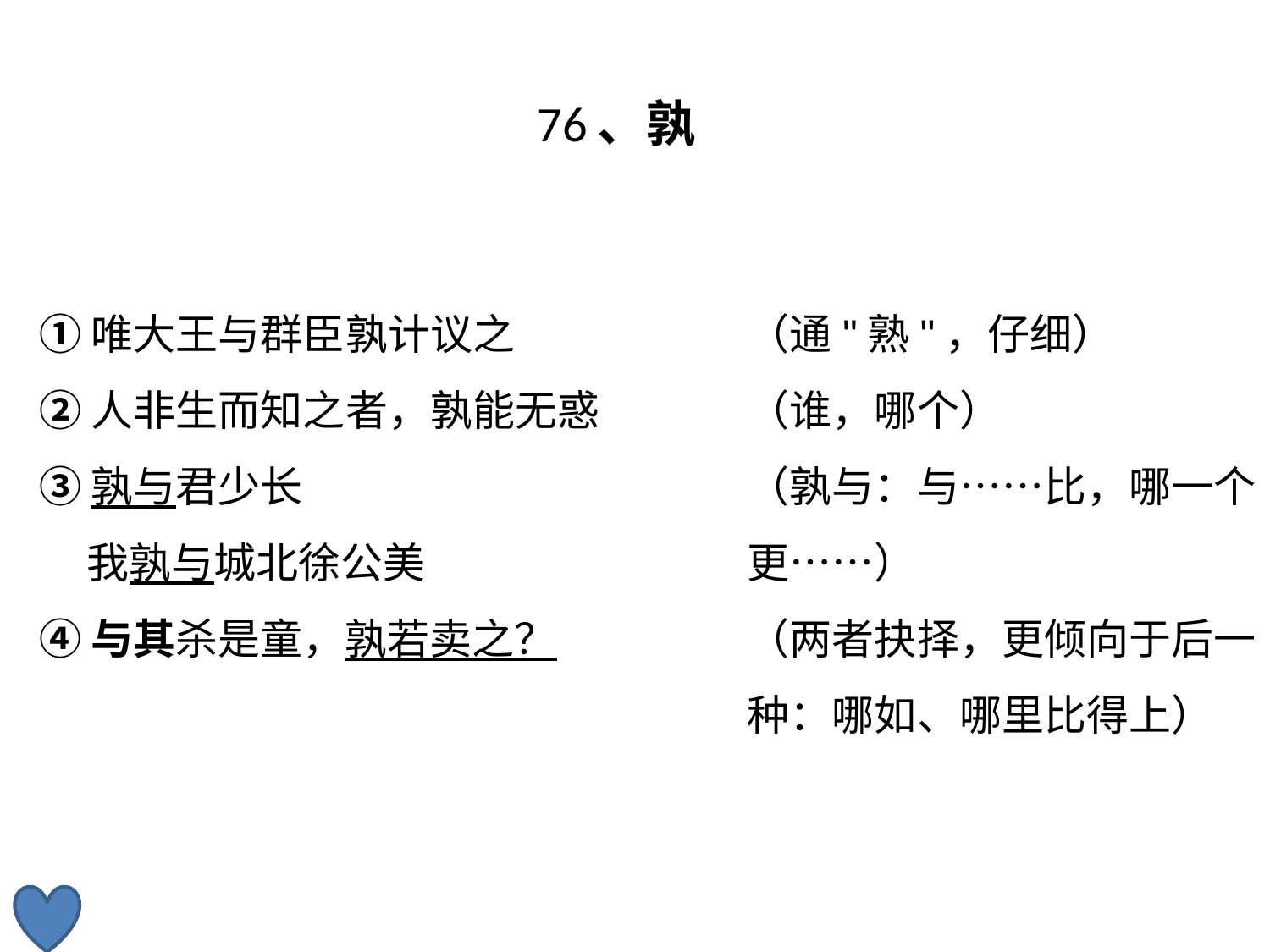

# 76、孰
①唯大王与群臣孰计议之
②人非生而知之者，孰能无惑
③孰与君少长
    我孰与城北徐公美
④与其杀是童，孰若卖之？
（通"熟"，仔细）
（谁，哪个）
（孰与：与……比，哪一个更……）
（两者抉择，更倾向于后一种：哪如、哪里比得上）